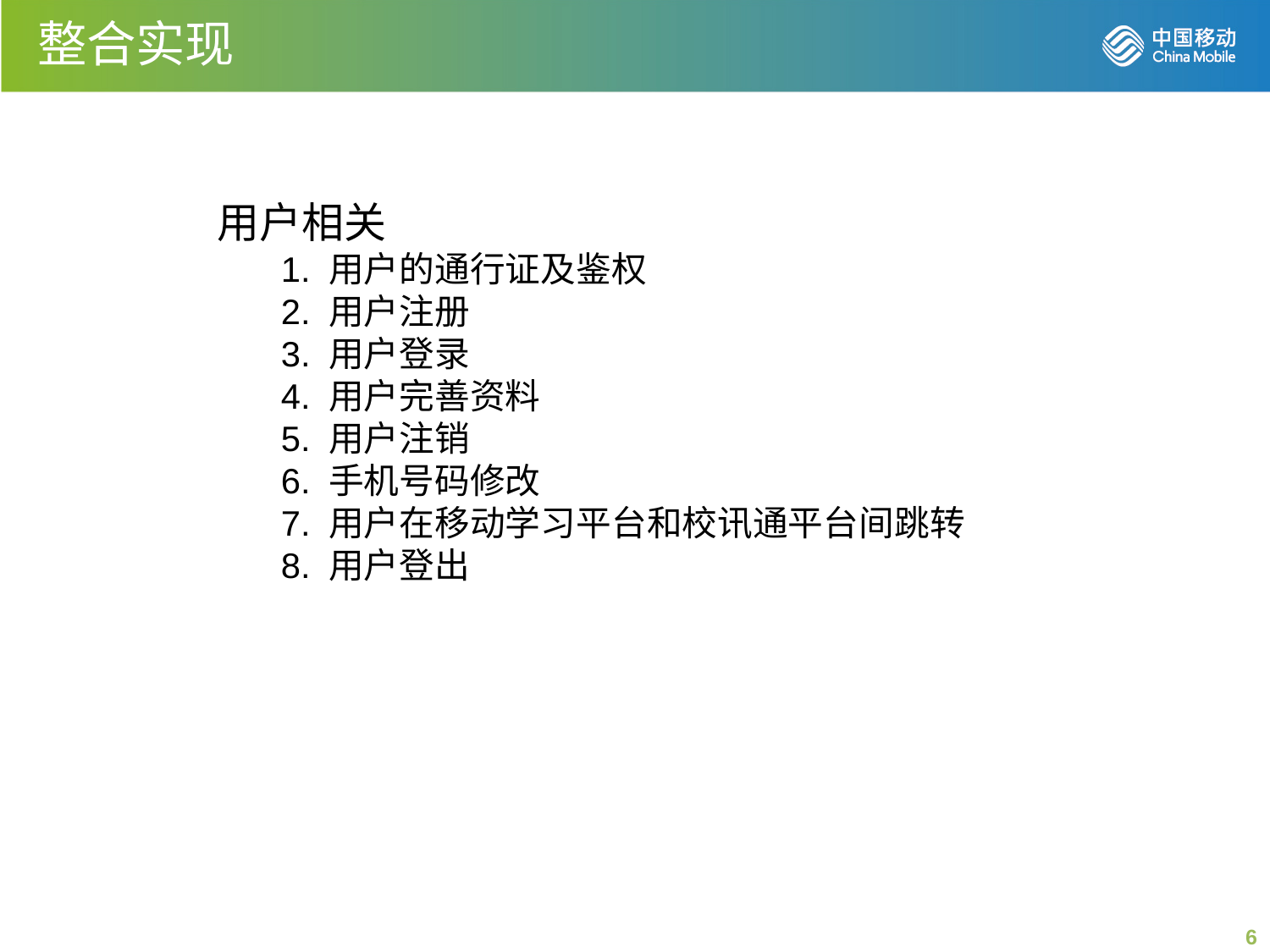

整合实现
用户相关
用户的通行证及鉴权
用户注册
用户登录
用户完善资料
用户注销
手机号码修改
用户在移动学习平台和校讯通平台间跳转
用户登出